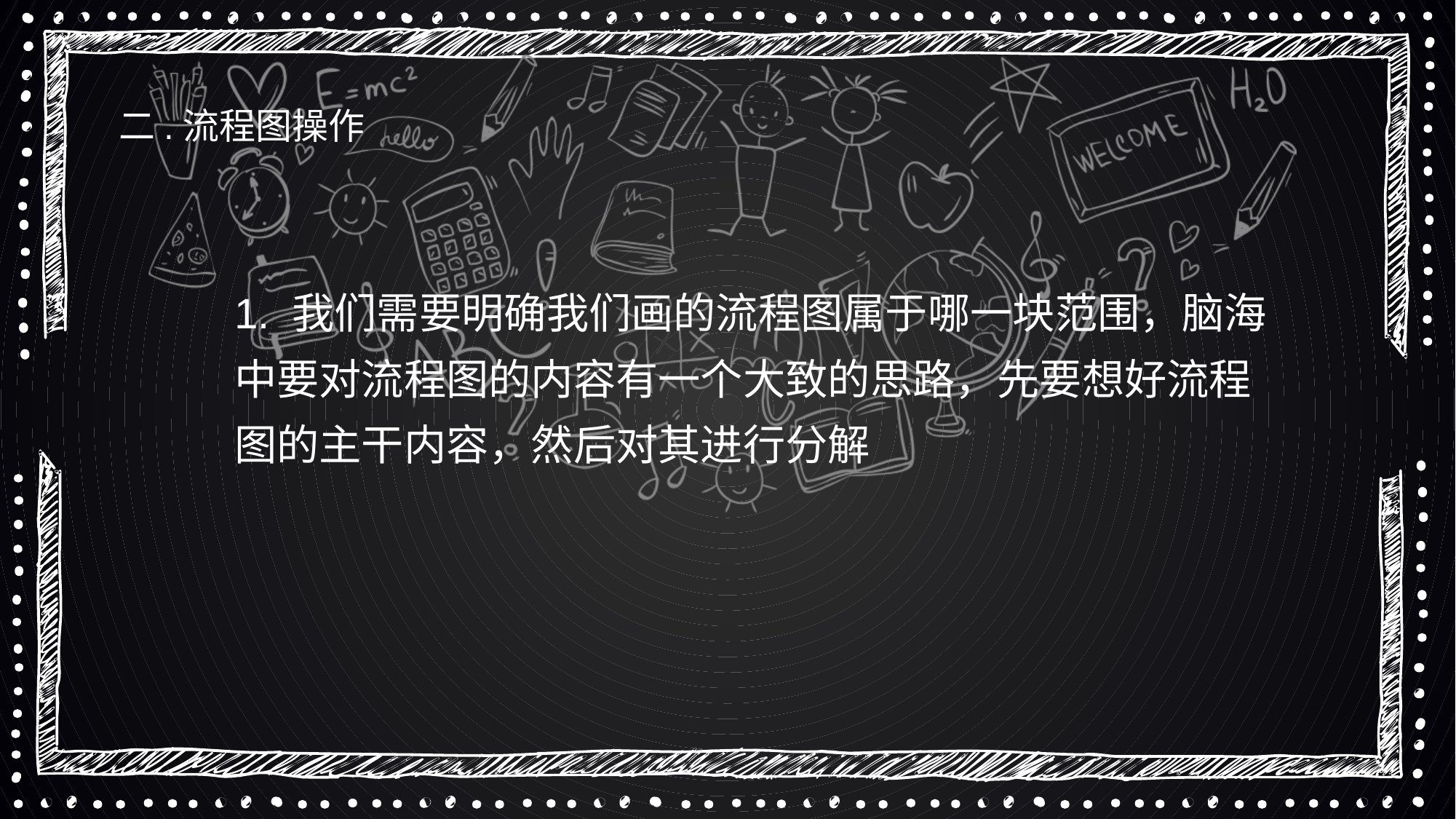

二.流程图操作
1. 我们需要明确我们画的流程图属于哪一块范围，脑海中要对流程图的内容有一个大致的思路，先要想好流程图的主干内容，然后对其进行分解